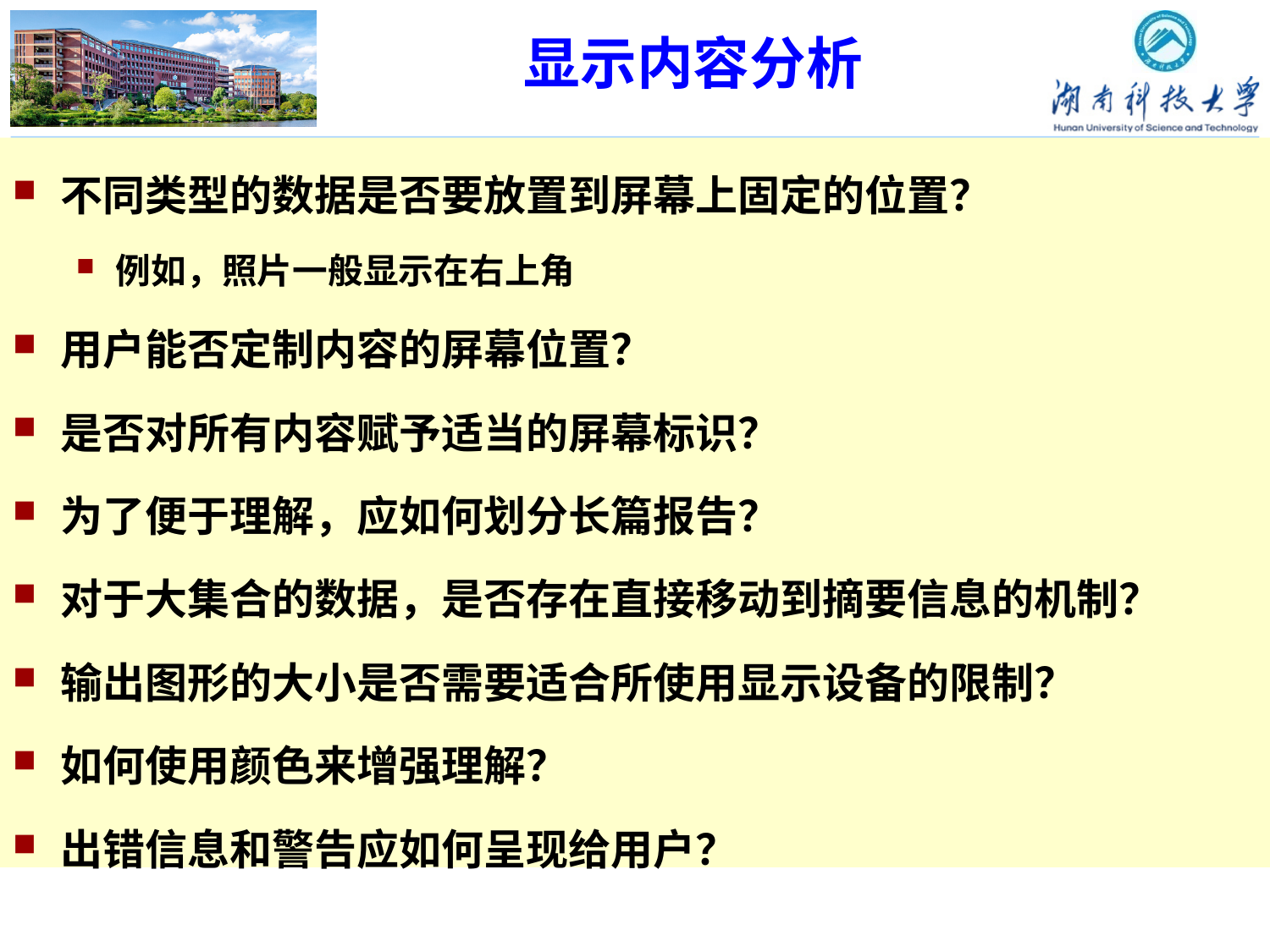

# 显示内容分析
不同类型的数据是否要放置到屏幕上固定的位置？
例如，照片一般显示在右上角
用户能否定制内容的屏幕位置？
是否对所有内容赋予适当的屏幕标识？
为了便于理解，应如何划分长篇报告？
对于大集合的数据，是否存在直接移动到摘要信息的机制？
输出图形的大小是否需要适合所使用显示设备的限制？
如何使用颜色来增强理解？
出错信息和警告应如何呈现给用户？
17